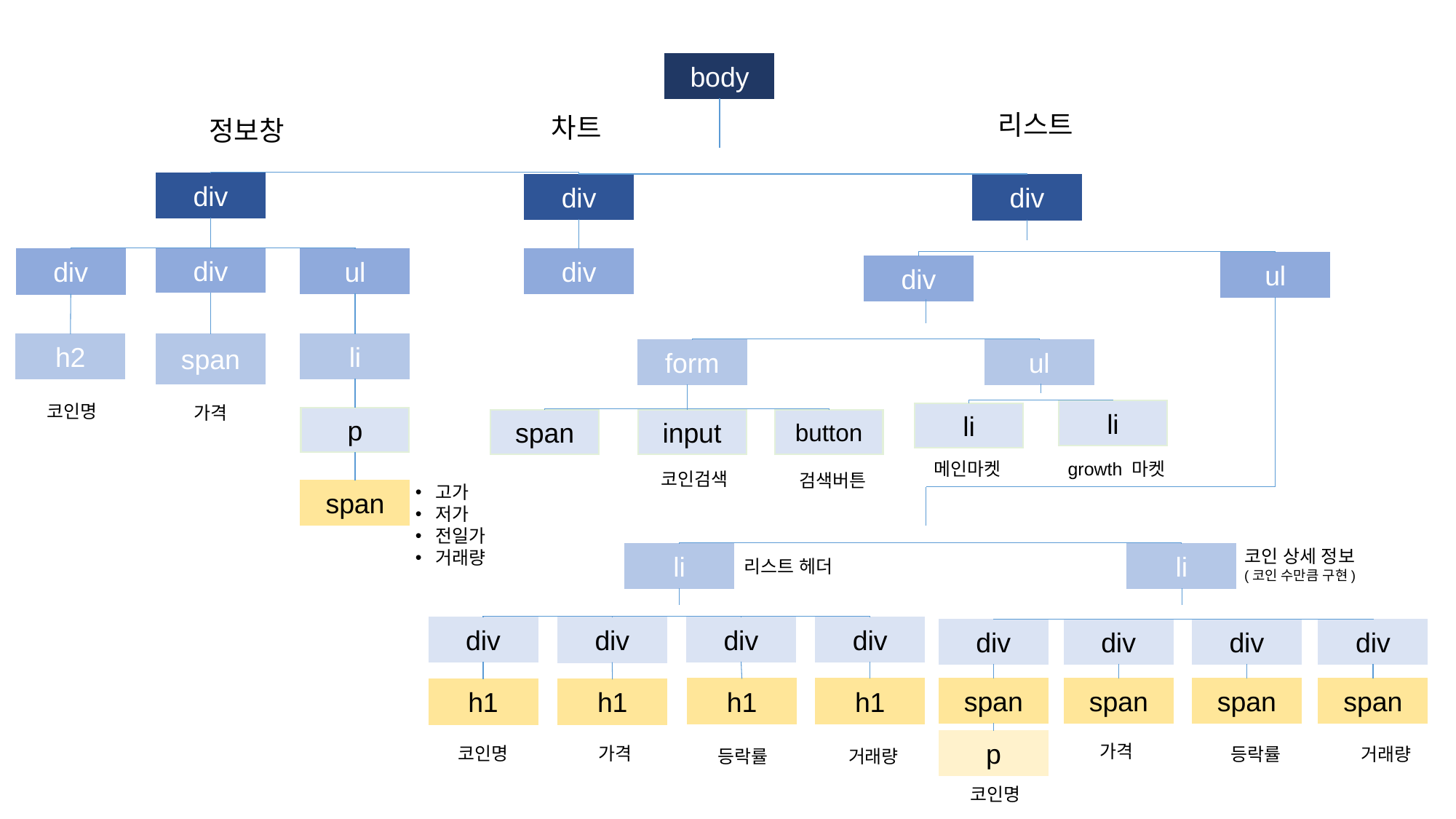

body
리스트
차트
정보창
div
div
div
div
ul
div
div
ul
div
h2
span
li
form
ul
코인명
가격
li
li
p
span
input
button
메인마켓
growth 마켓
코인검색
검색버튼
고가
저가
전일가
거래량
span
코인 상세 정보
(코인 수만큼 구현)
li
li
리스트 헤더
div
div
div
div
div
div
div
div
span
span
span
span
h1
h1
h1
h1
p
가격
코인명
가격
등락률
거래량
등락률
거래량
코인명